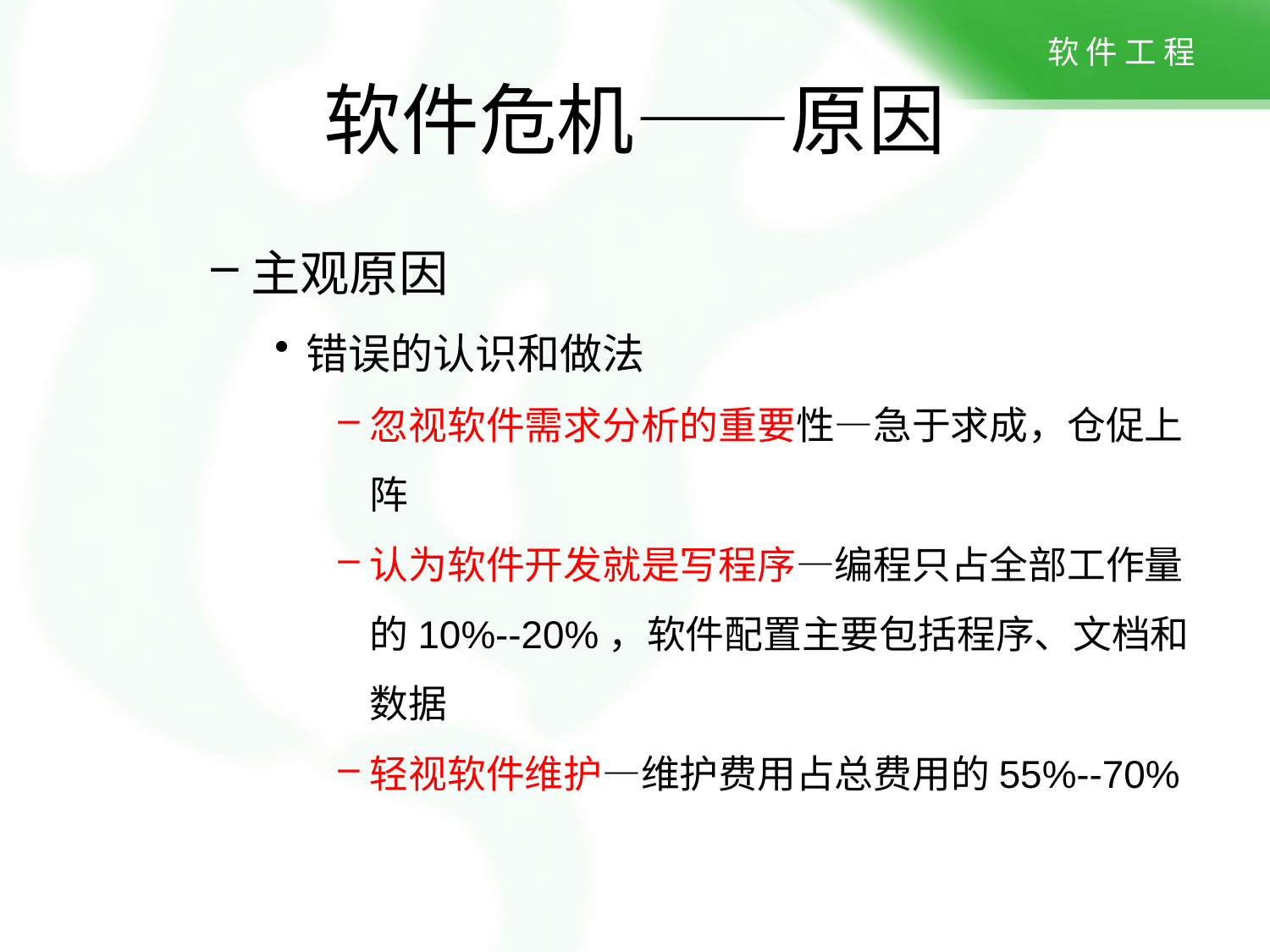

# 软件危机——原因
主观原因
错误的认识和做法
忽视软件需求分析的重要性—急于求成，仓促上阵
认为软件开发就是写程序—编程只占全部工作量的10%--20%，软件配置主要包括程序、文档和数据
轻视软件维护—维护费用占总费用的55%--70%